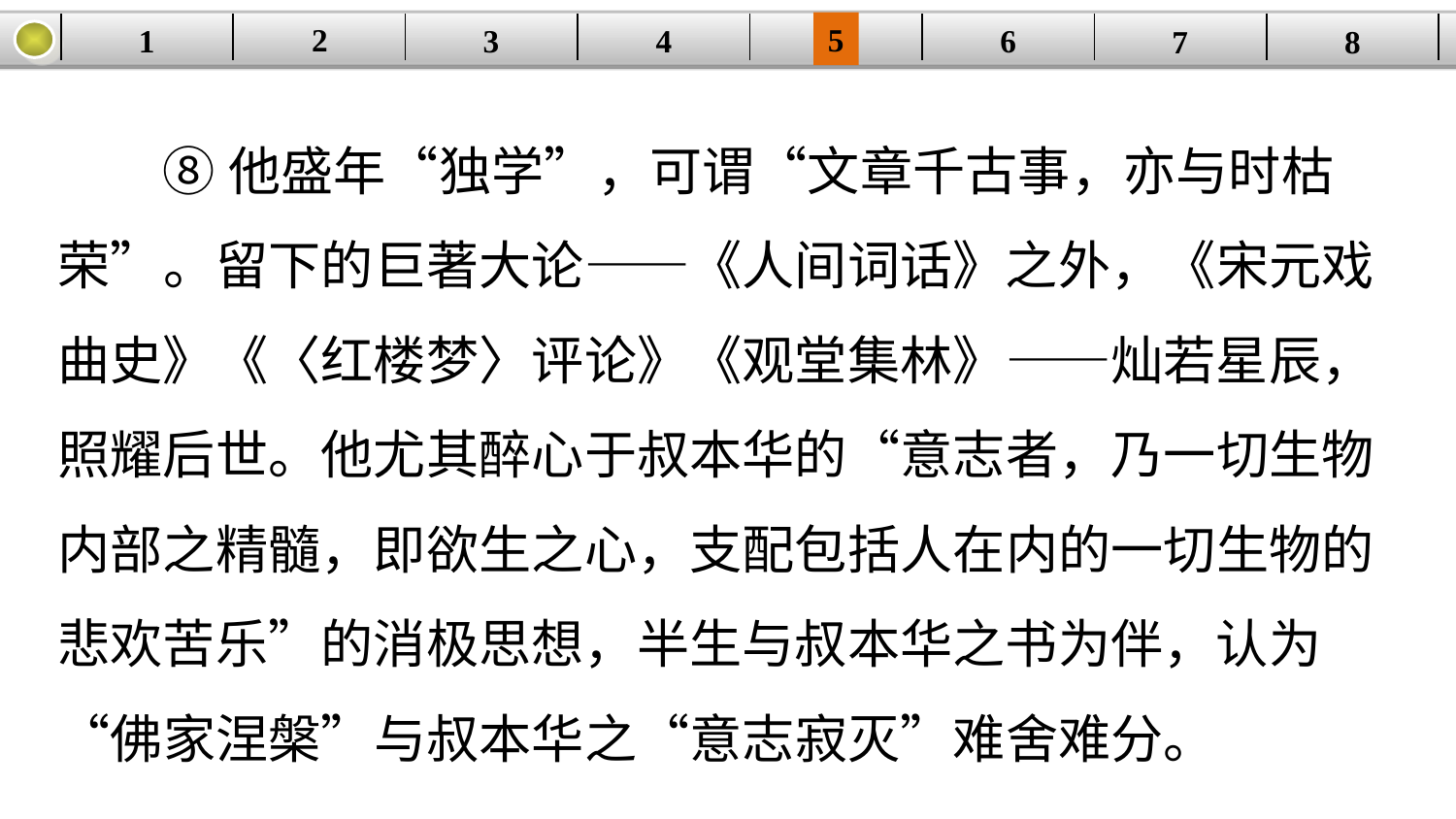

5
2
1
4
6
|  |  |  |  |  |  |  |  |
| --- | --- | --- | --- | --- | --- | --- | --- |
3
8
7

⑧他盛年“独学”，可谓“文章千古事，亦与时枯荣”。留下的巨著大论——《人间词话》之外，《宋元戏曲史》《〈红楼梦〉评论》《观堂集林》——灿若星辰，照耀后世。他尤其醉心于叔本华的“意志者，乃一切生物内部之精髓，即欲生之心，支配包括人在内的一切生物的悲欢苦乐”的消极思想，半生与叔本华之书为伴，认为“佛家涅槃”与叔本华之“意志寂灭”难舍难分。